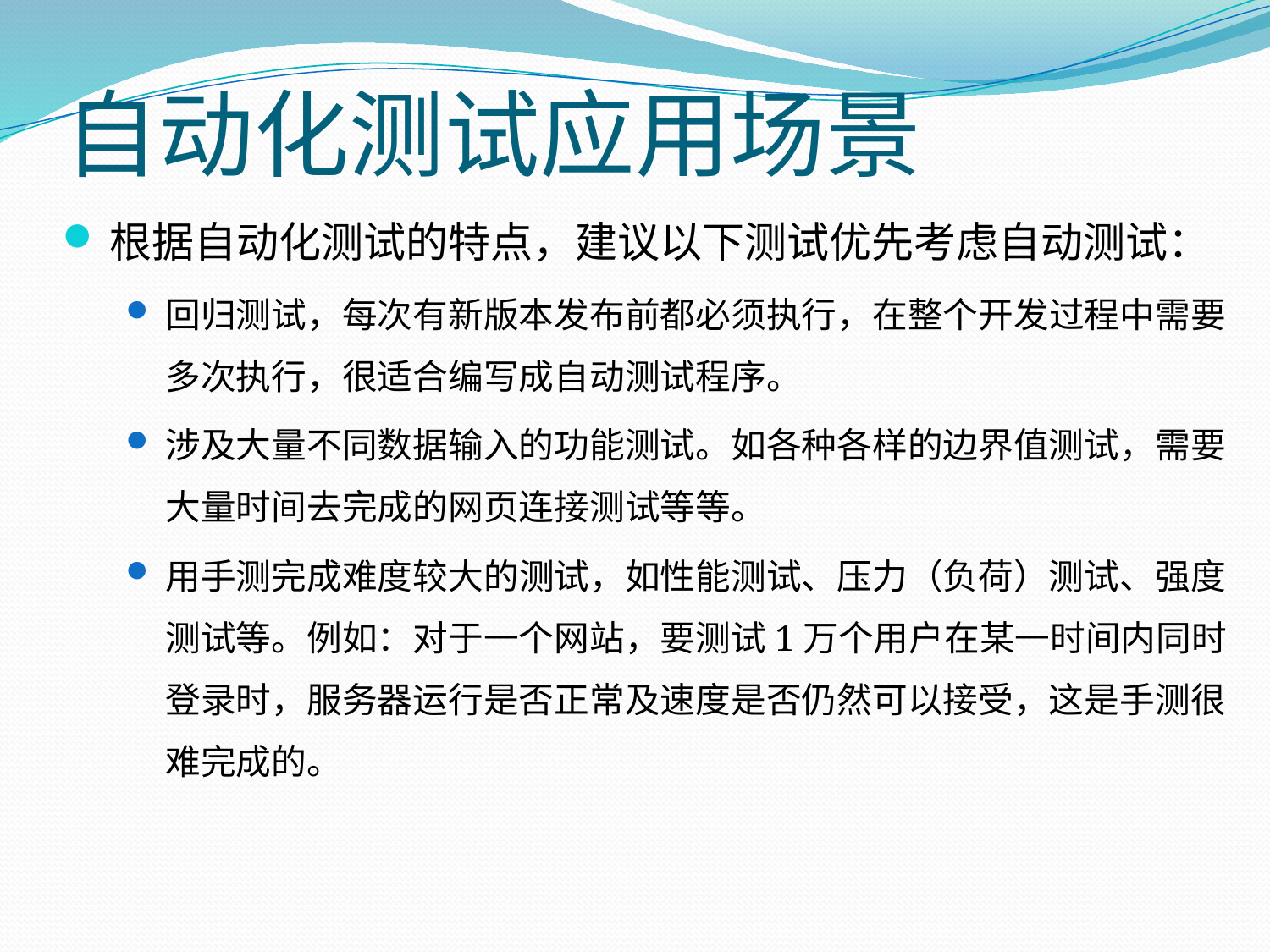

# 自动化测试应用场景
根据自动化测试的特点，建议以下测试优先考虑自动测试：
回归测试，每次有新版本发布前都必须执行，在整个开发过程中需要多次执行，很适合编写成自动测试程序。
涉及大量不同数据输入的功能测试。如各种各样的边界值测试，需要大量时间去完成的网页连接测试等等。
用手测完成难度较大的测试，如性能测试、压力（负荷）测试、强度测试等。例如：对于一个网站，要测试1万个用户在某一时间内同时登录时，服务器运行是否正常及速度是否仍然可以接受，这是手测很难完成的。